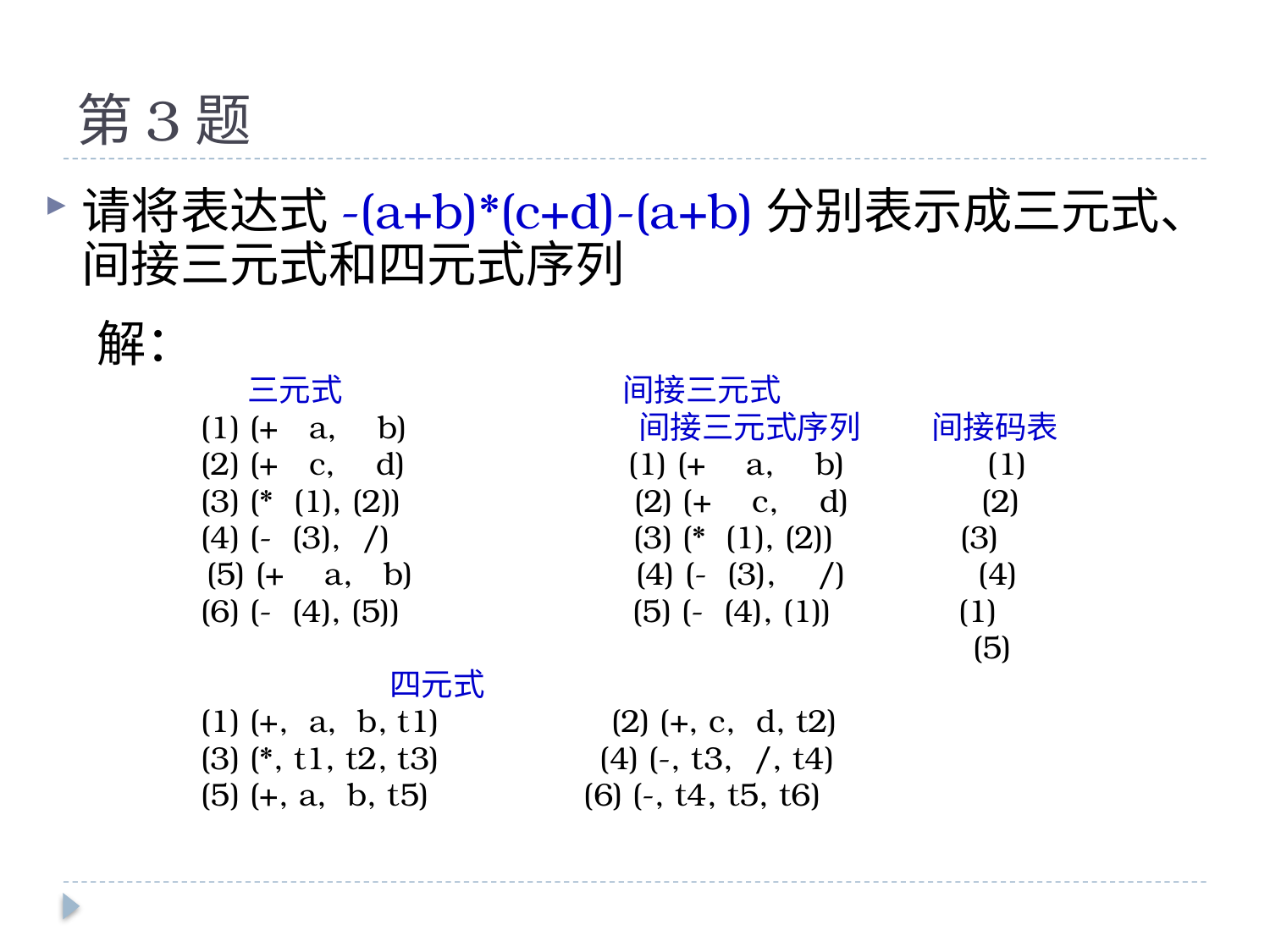

# 第3题
请将表达式-(a+b)*(c+d)-(a+b)分别表示成三元式、间接三元式和四元式序列
解：
           三元式                                       间接三元式
    (1) (+   a,    b)                      间接三元式序列 　　间接码表
    (2) (+   c,    d)                      (1) (+    a,    b)　　　　(1)
    (3) (*  (1), (2))                       (2) (+    c,    d)　　　   (2)
    (4) (-  (3),  /)                        (3) (*  (1), (2))　           (3)
　 (5) (+    a,   b)                      (4) (-  (3),    /) 　 　     (4)
    (6) (-  (4), (5))                       (5) (-  (4), (1))　           (1)
                                                                                (5)
　　                       四元式
    (1) (+,  a,  b, t1)                 (2) (+, c,  d, t2)
    (3) (*, t1, t2, t3) 　　          (4) (-, t3,  /, t4)
    (5) (+, a,  b, t5)　               (6) (-, t4, t5, t6)
35